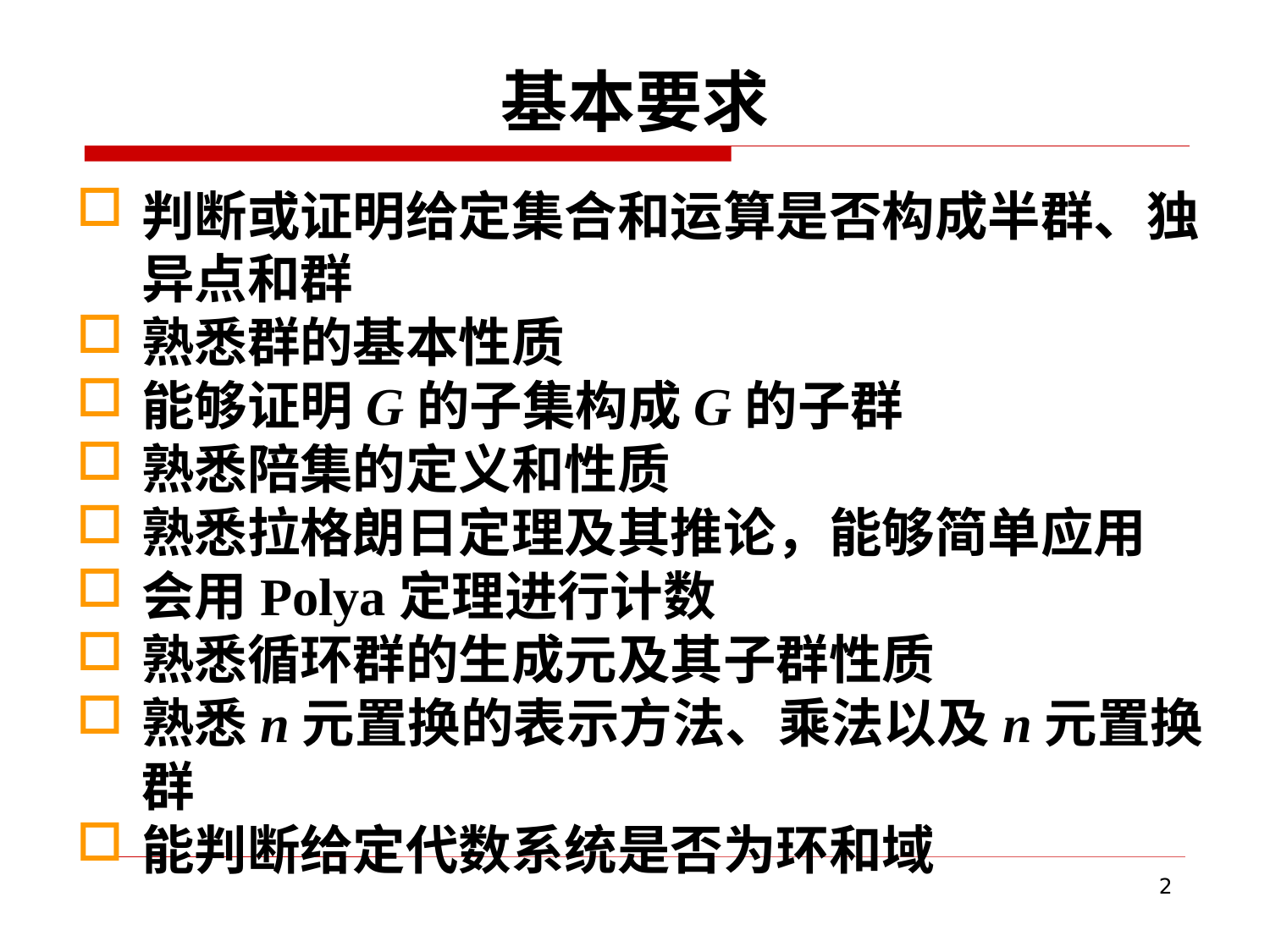

# 基本要求
判断或证明给定集合和运算是否构成半群、独异点和群
熟悉群的基本性质
能够证明G的子集构成G的子群
熟悉陪集的定义和性质
熟悉拉格朗日定理及其推论，能够简单应用
会用Polya定理进行计数
熟悉循环群的生成元及其子群性质
熟悉n元置换的表示方法、乘法以及n元置换群
能判断给定代数系统是否为环和域
2